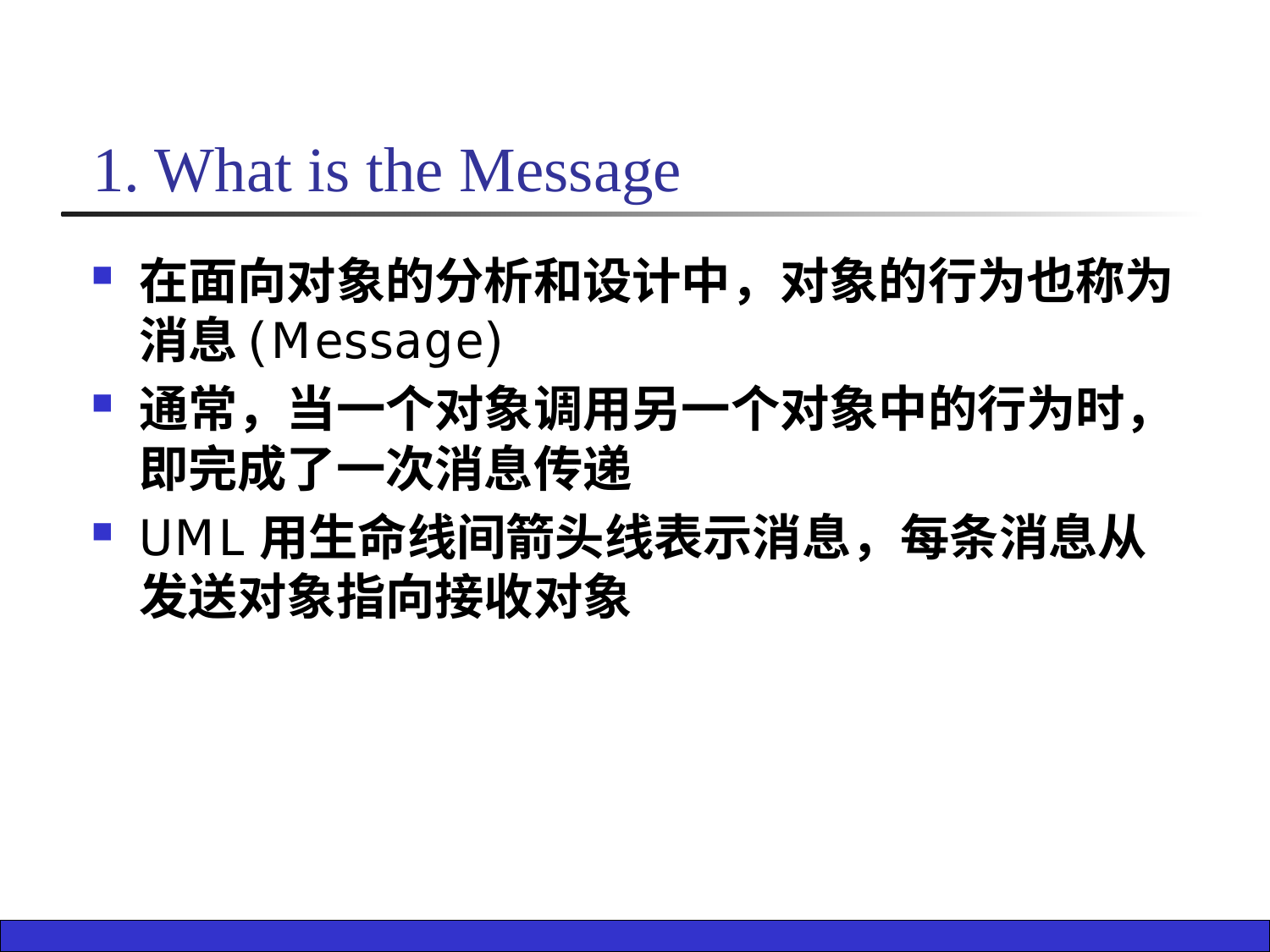

1. What is the Message
在面向对象的分析和设计中，对象的行为也称为消息(Message)
通常，当一个对象调用另一个对象中的行为时，即完成了一次消息传递
UML用生命线间箭头线表示消息，每条消息从发送对象指向接收对象